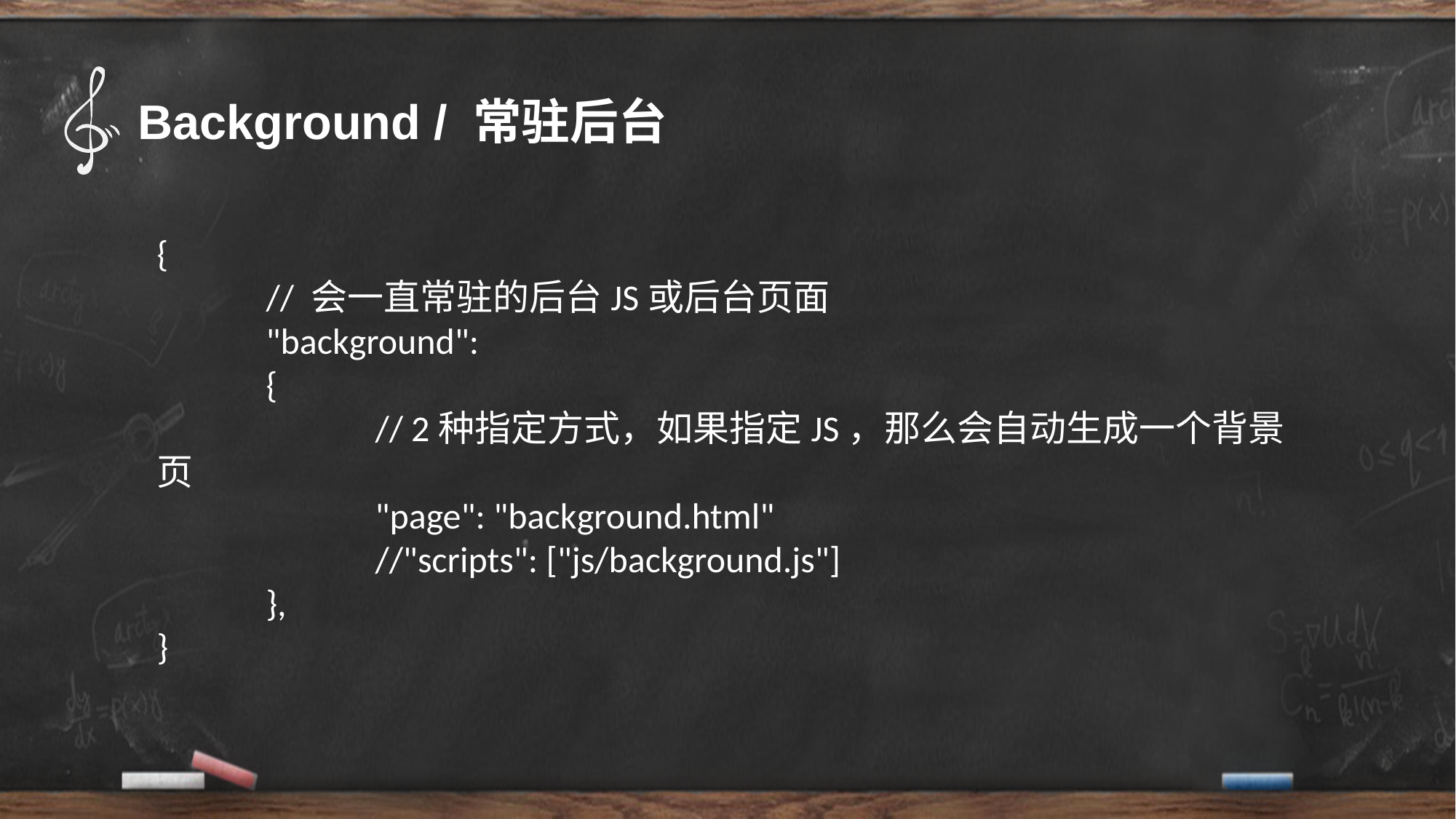

Background / 常驻后台
{
	// 会一直常驻的后台JS或后台页面
	"background":
	{
		// 2种指定方式，如果指定JS，那么会自动生成一个背景页
		"page": "background.html"
		//"scripts": ["js/background.js"]
	},
}